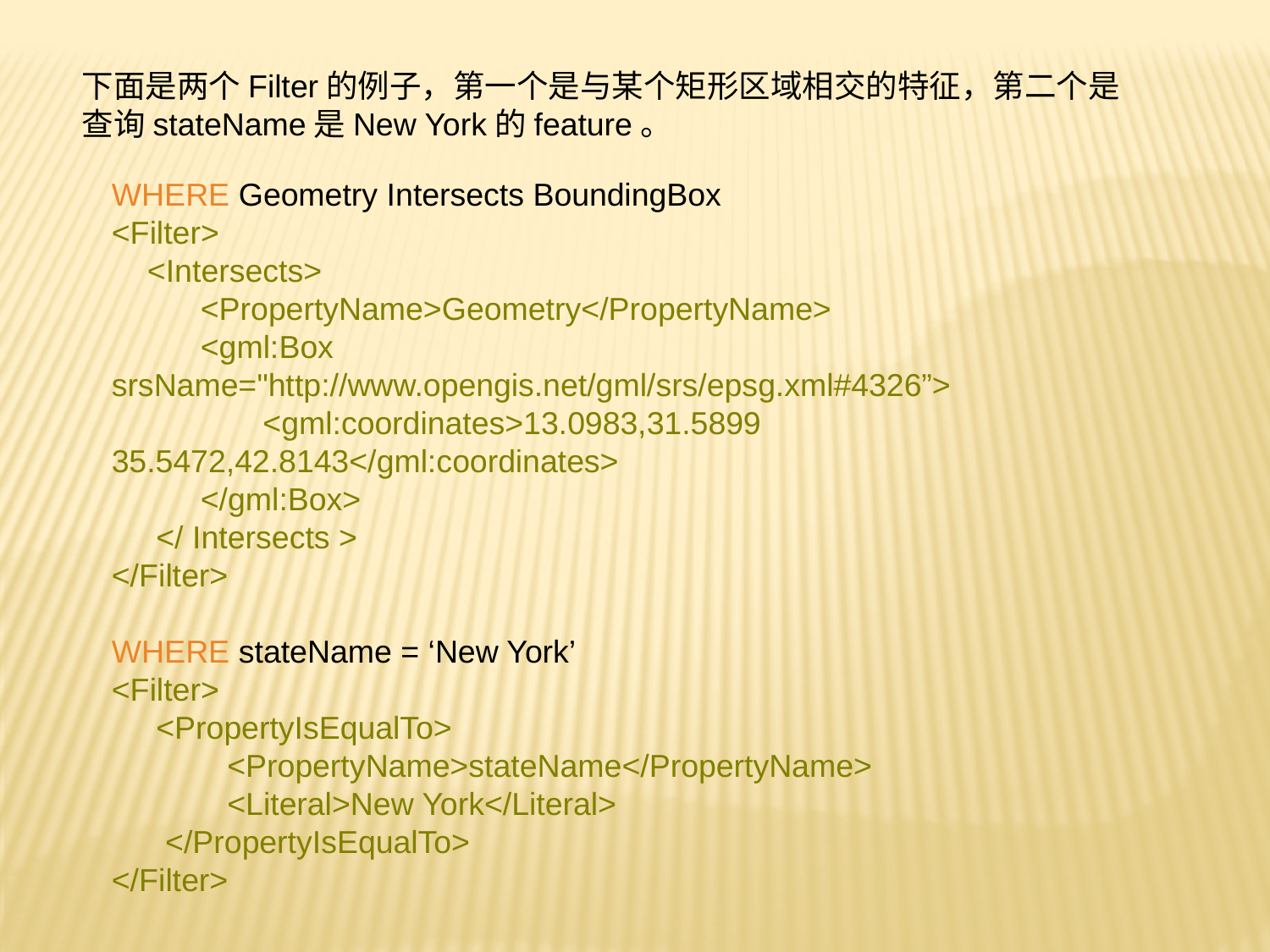

下面是两个Filter的例子，第一个是与某个矩形区域相交的特征，第二个是查询stateName是New York的feature。
WHERE Geometry Intersects BoundingBox
<Filter>
    <Intersects>
          <PropertyName>Geometry</PropertyName>
          <gml:Box srsName="http://www.opengis.net/gml/srs/epsg.xml#4326”>
                 <gml:coordinates>13.0983,31.5899 35.5472,42.8143</gml:coordinates>
          </gml:Box>
     </ Intersects >
</Filter>

WHERE stateName = ‘New York’
<Filter>
     <PropertyIsEqualTo>
             <PropertyName>stateName</PropertyName>
             <Literal>New York</Literal>
      </PropertyIsEqualTo>
</Filter>